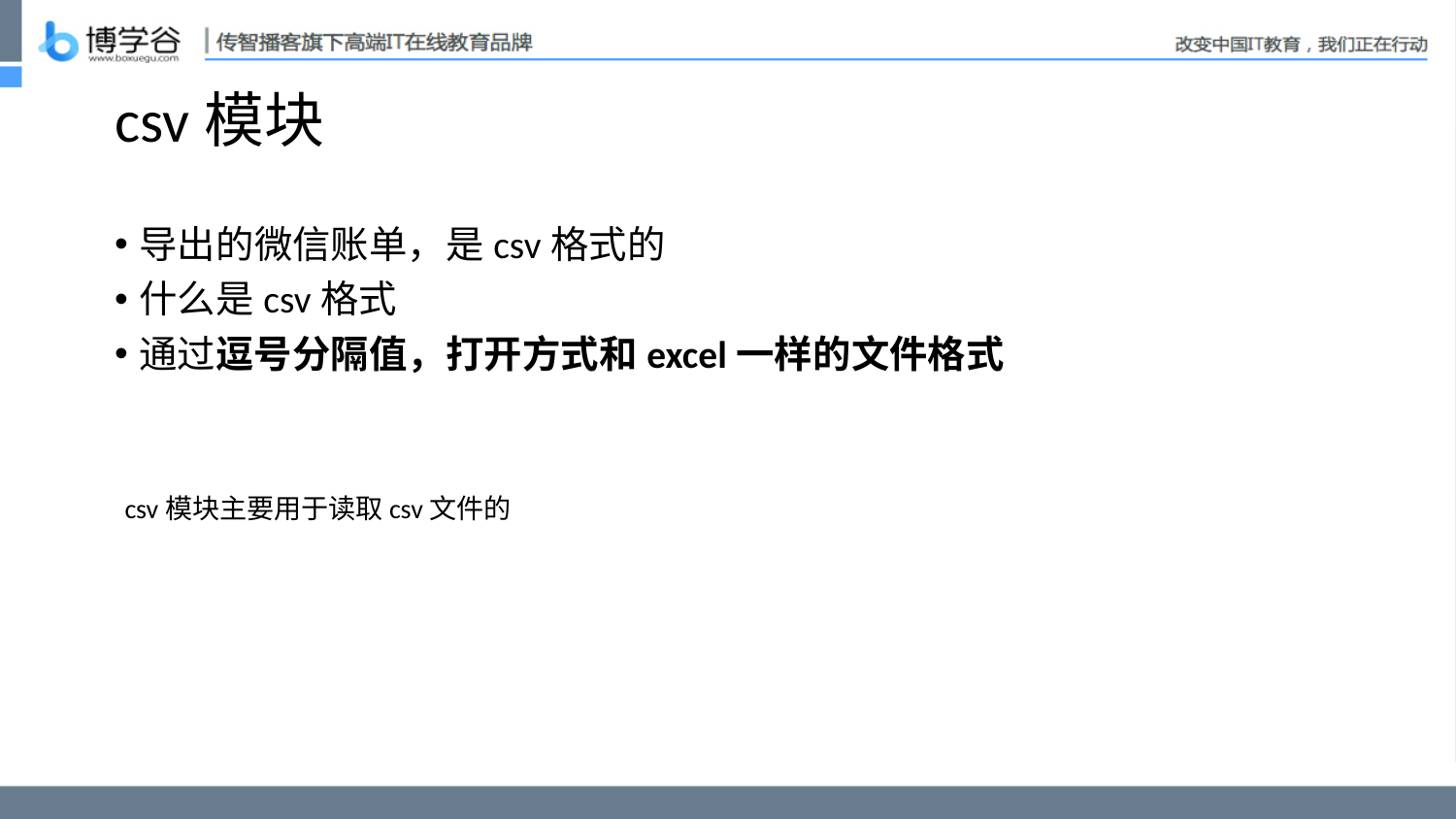

# csv模块
导出的微信账单，是csv格式的
什么是csv格式
通过逗号分隔值，打开方式和excel一样的文件格式
csv模块主要用于读取csv文件的